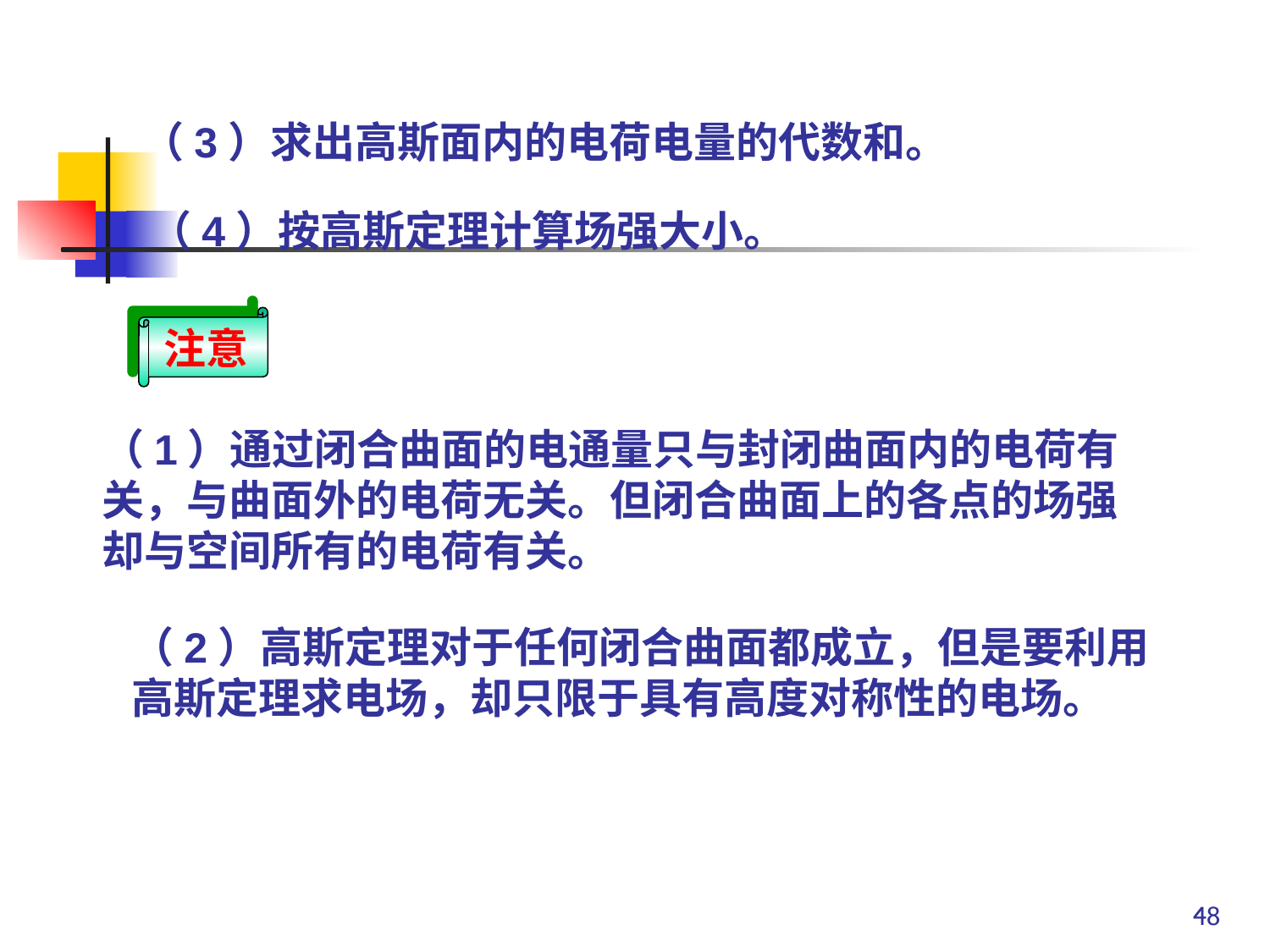

（3）求出高斯面内的电荷电量的代数和。
（4）按高斯定理计算场强大小。
注意
（1）通过闭合曲面的电通量只与封闭曲面内的电荷有关，与曲面外的电荷无关。但闭合曲面上的各点的场强却与空间所有的电荷有关。
（2）高斯定理对于任何闭合曲面都成立，但是要利用高斯定理求电场，却只限于具有高度对称性的电场。
48